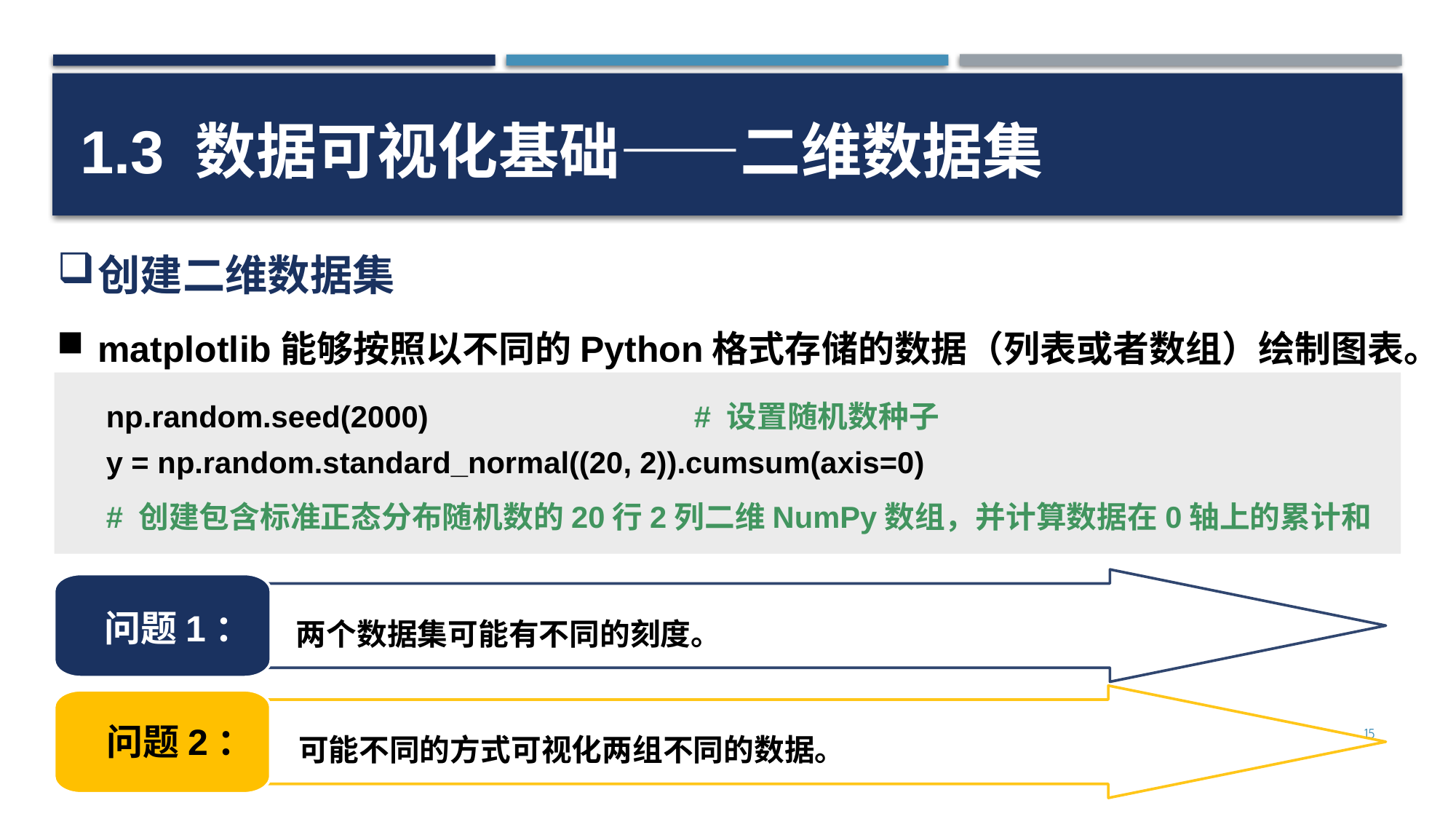

1.3 数据可视化基础——二维数据集
创建二维数据集
matplotlib能够按照以不同的Python格式存储的数据（列表或者数组）绘制图表。

np.random.seed(2000)
y = np.random.standard_normal((20, 2)).cumsum(axis=0)
# 设置随机数种子
# 创建包含标准正态分布随机数的20行2列二维NumPy数组，并计算数据在0轴上的累计和

两个数据集可能有不同的刻度。
问题1：

可能不同的方式可视化两组不同的数据。
问题2：
15